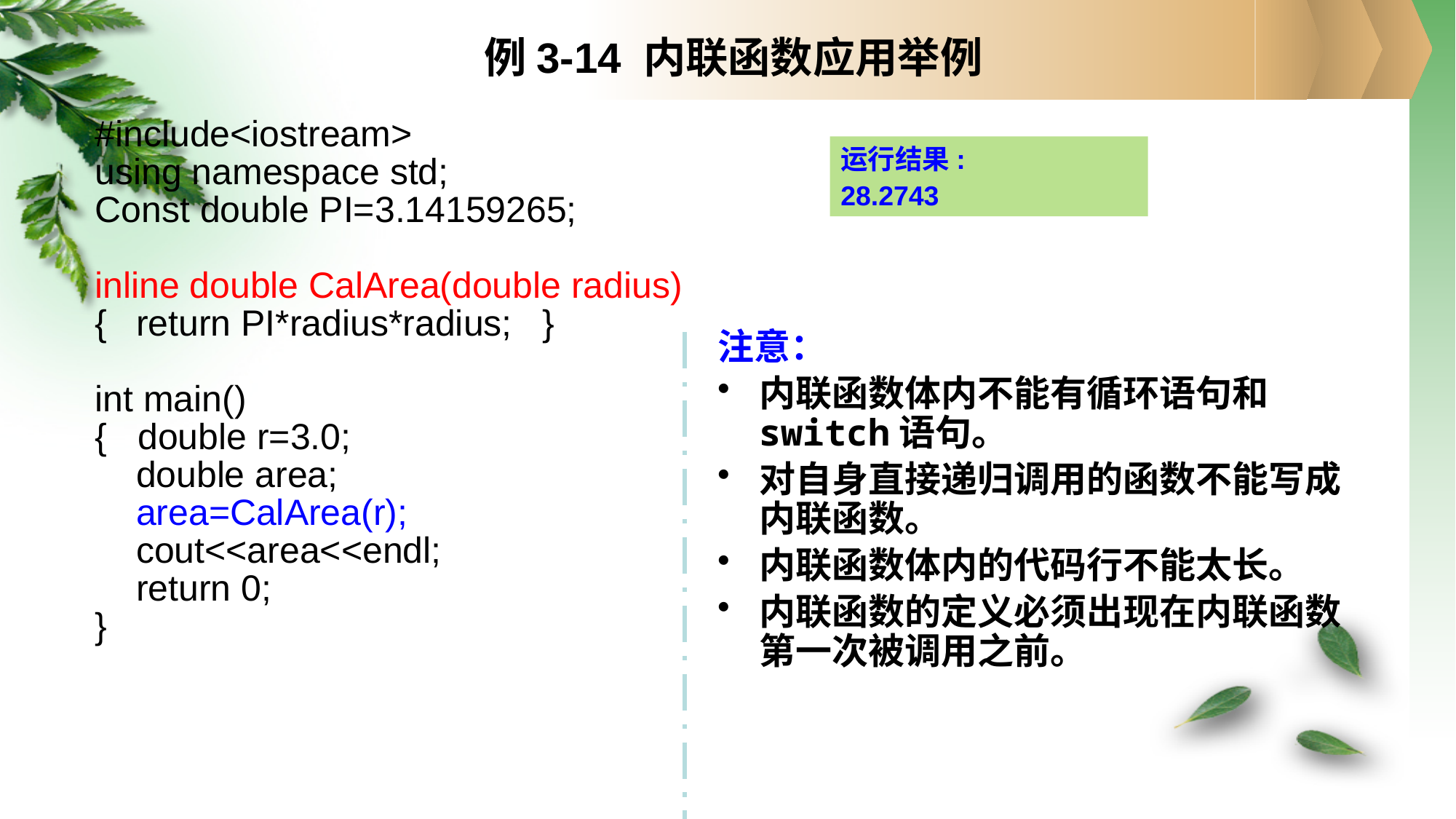

# 例3-14 内联函数应用举例
#include<iostream>
using namespace std;
Const double PI=3.14159265;

inline double CalArea(double radius)
{	return PI*radius*radius;   }

int main()
{   double r=3.0;
	double area;
	area=CalArea(r);
	cout<<area<<endl;
	return 0;
}
运行结果:
28.2743
注意：
内联函数体内不能有循环语句和switch语句。
对自身直接递归调用的函数不能写成内联函数。
内联函数体内的代码行不能太长。
内联函数的定义必须出现在内联函数第一次被调用之前。